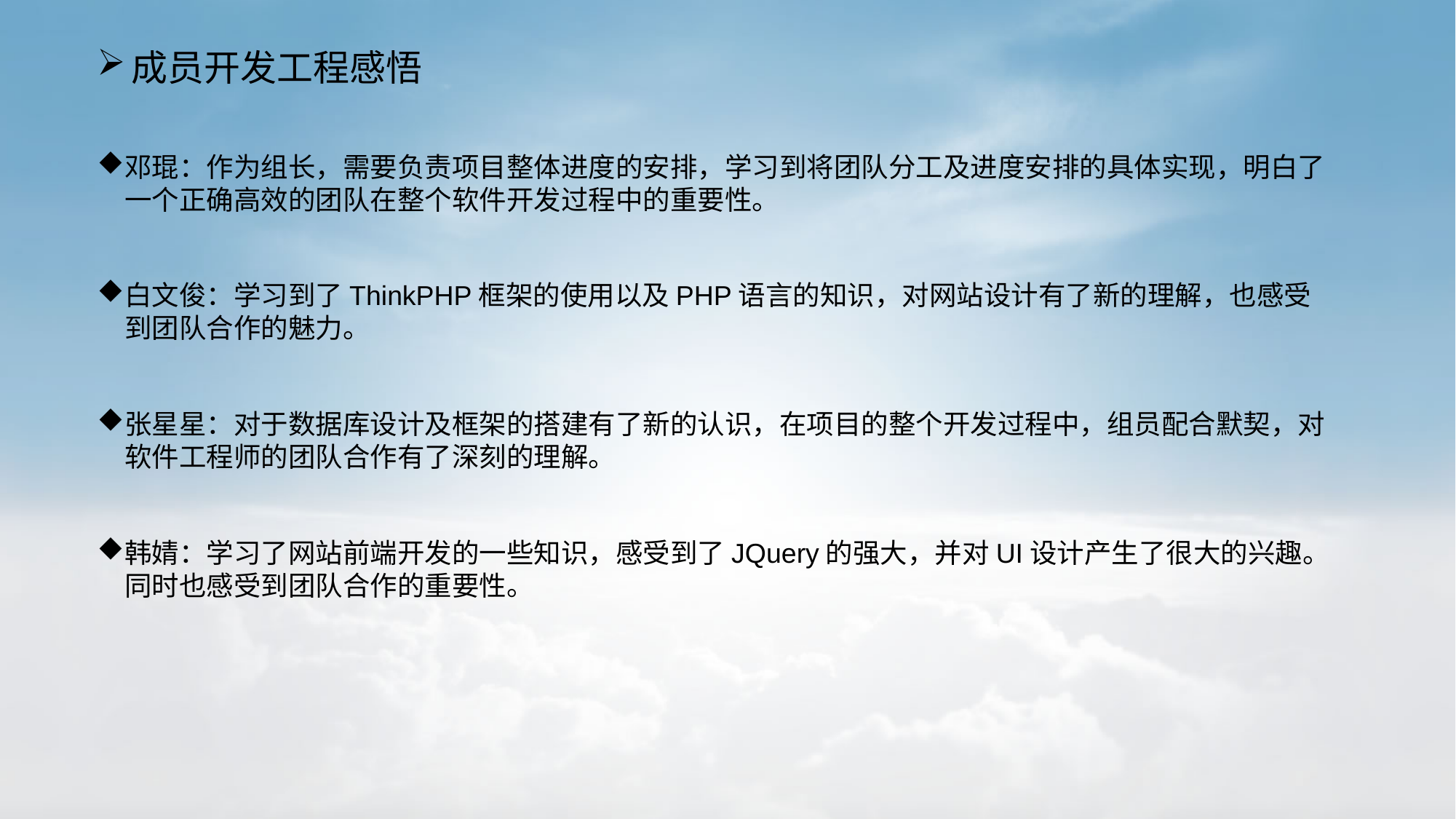

成员开发工程感悟
邓琨：作为组长，需要负责项目整体进度的安排，学习到将团队分工及进度安排的具体实现，明白了一个正确高效的团队在整个软件开发过程中的重要性。

白文俊：学习到了ThinkPHP框架的使用以及PHP语言的知识，对网站设计有了新的理解，也感受到团队合作的魅力。

张星星：对于数据库设计及框架的搭建有了新的认识，在项目的整个开发过程中，组员配合默契，对软件工程师的团队合作有了深刻的理解。

韩婧：学习了网站前端开发的一些知识，感受到了JQuery的强大，并对UI设计产生了很大的兴趣。同时也感受到团队合作的重要性。